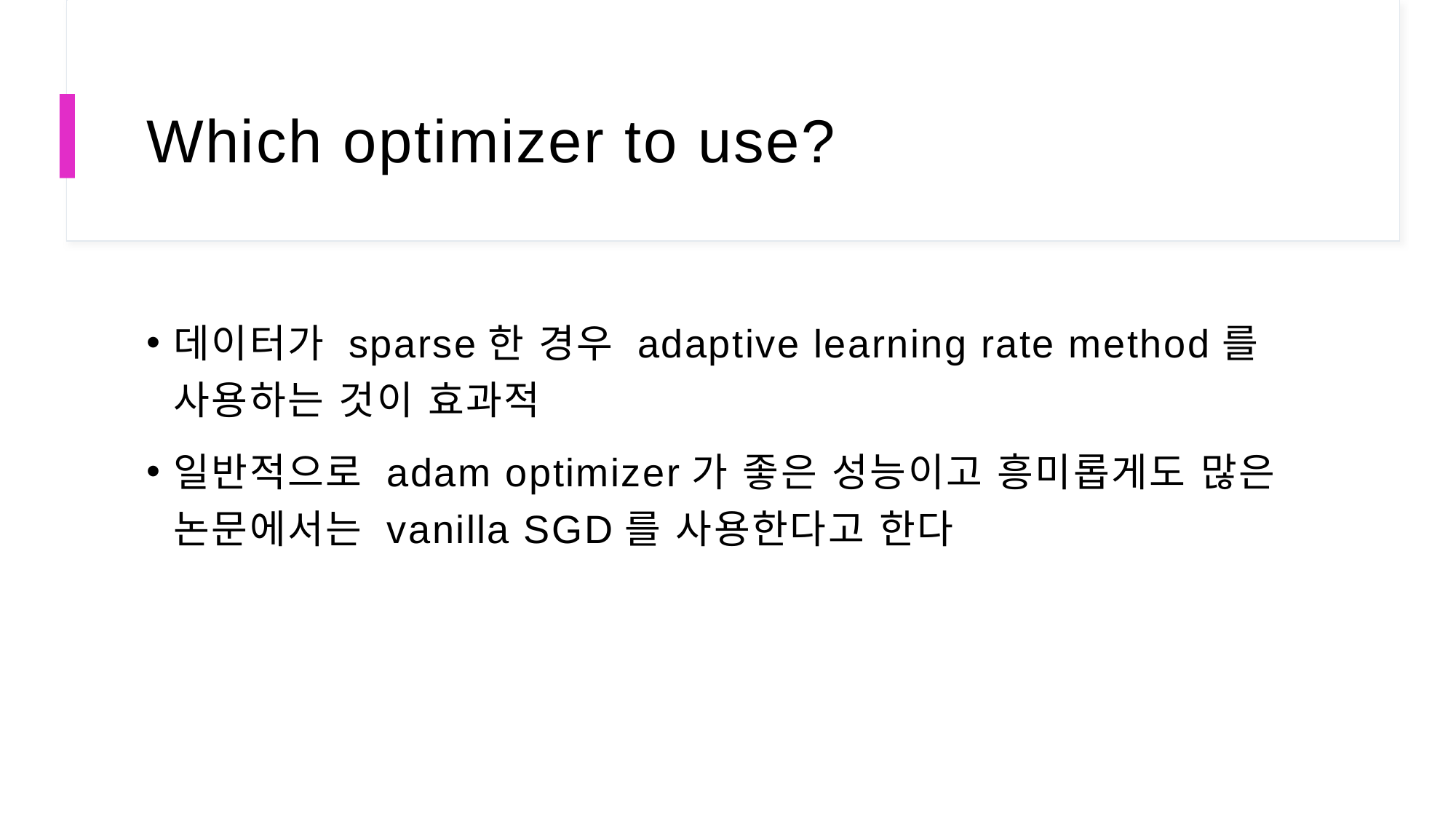

# Which optimizer to use?
데이터가 sparse한 경우 adaptive learning rate method를 사용하는 것이 효과적
일반적으로 adam optimizer가 좋은 성능이고 흥미롭게도 많은 논문에서는 vanilla SGD를 사용한다고 한다